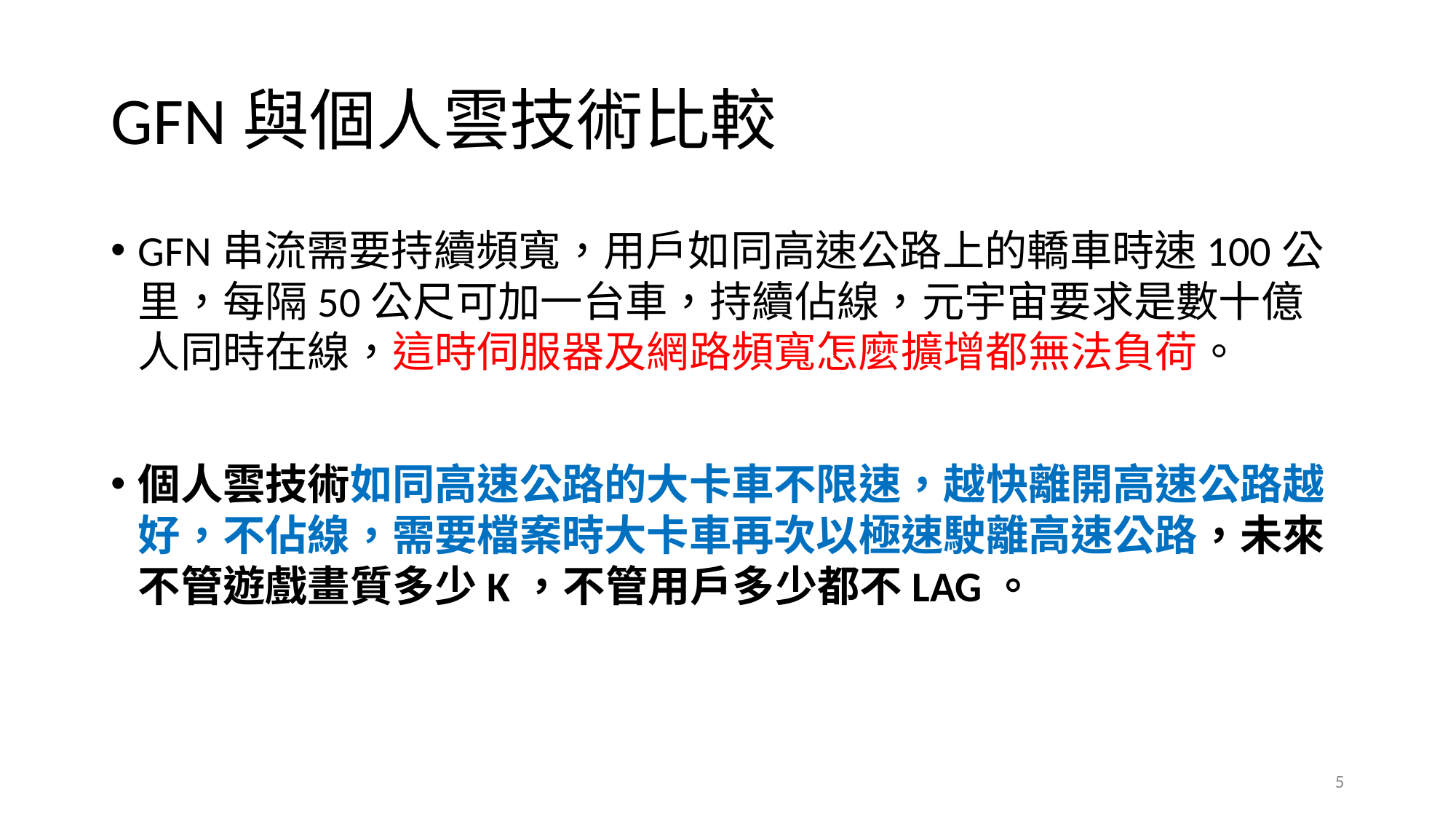

# GFN與個人雲技術比較
GFN串流需要持續頻寬，用戶如同高速公路上的轎車時速100公里，每隔50公尺可加一台車，持續佔線，元宇宙要求是數十億人同時在線，這時伺服器及網路頻寬怎麼擴增都無法負荷。

個人雲技術如同高速公路的大卡車不限速，越快離開高速公路越好，不佔線，需要檔案時大卡車再次以極速駛離高速公路，未來不管遊戲畫質多少K，不管用戶多少都不LAG。

5